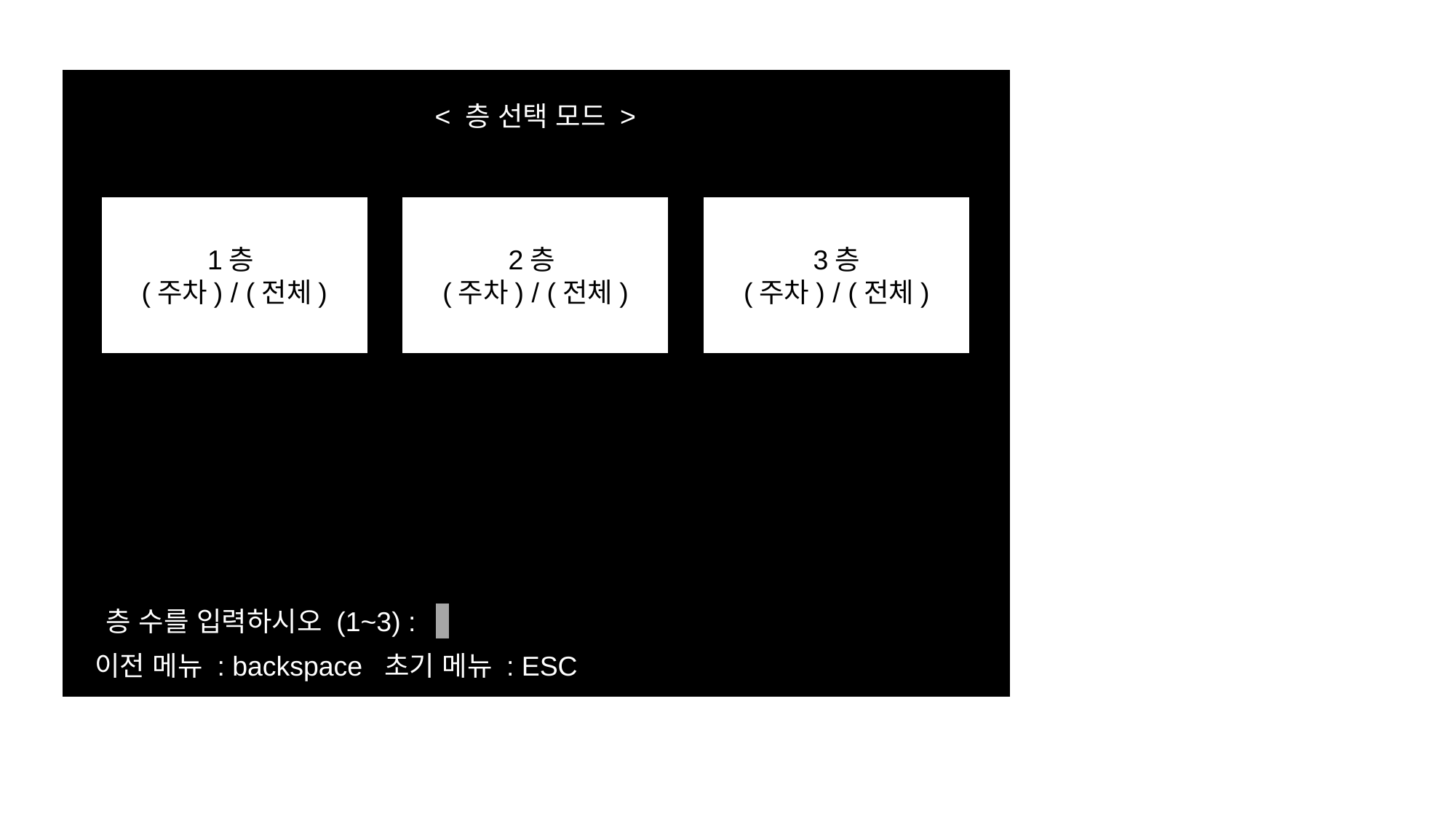

ㄴㅇㄹㄴㅇㄹ
< 층 선택 모드 >

1층
(주차) / (전체)
2층
(주차) / (전체)
3층
(주차) / (전체)
층 수를 입력하시오 (1~3) :

이전 메뉴 : backspace  초기 메뉴 : ESC